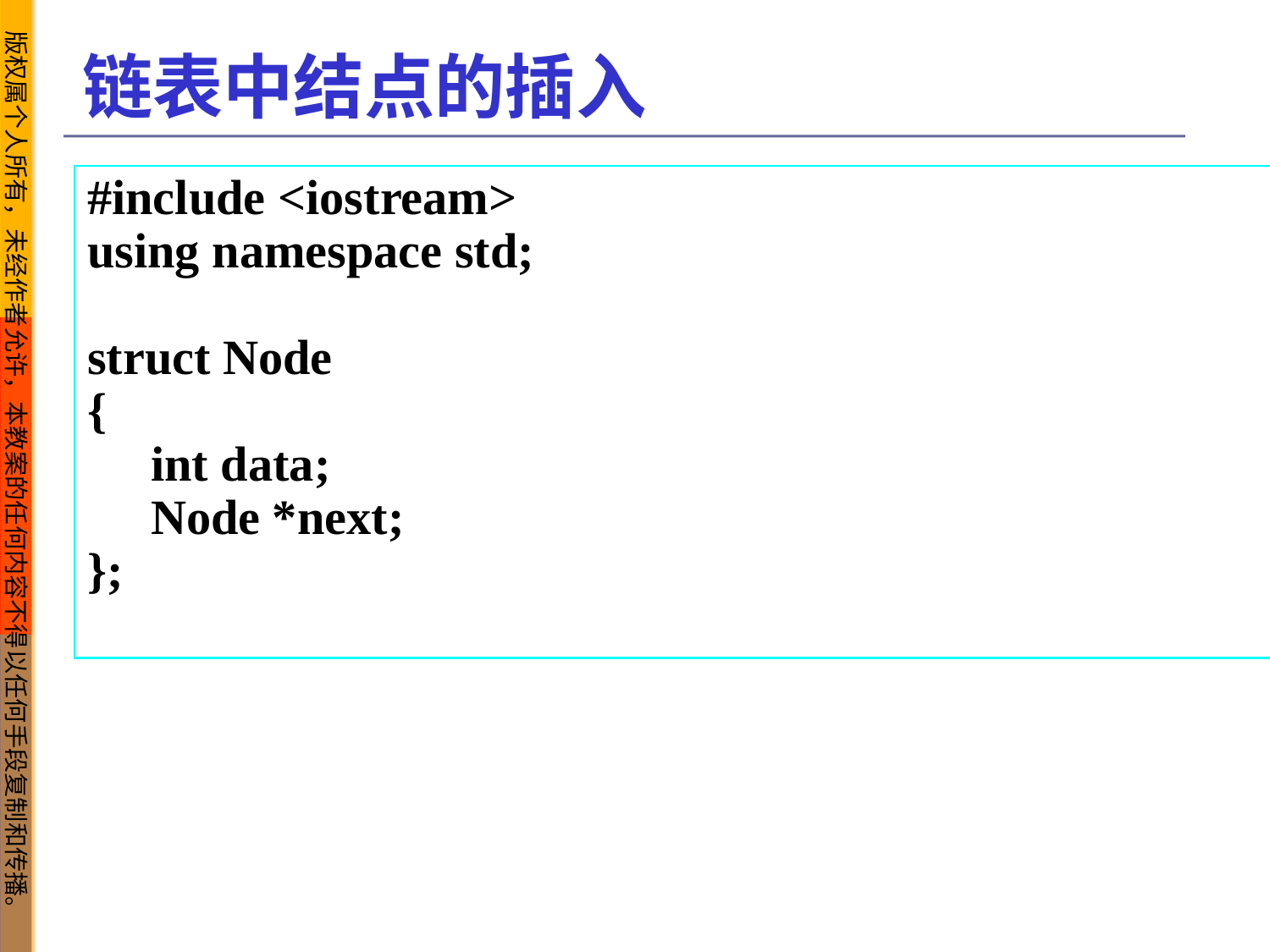

链表中结点的插入
#include <iostream>
using namespace std;

struct Node
{
	int data;
	Node *next;
};